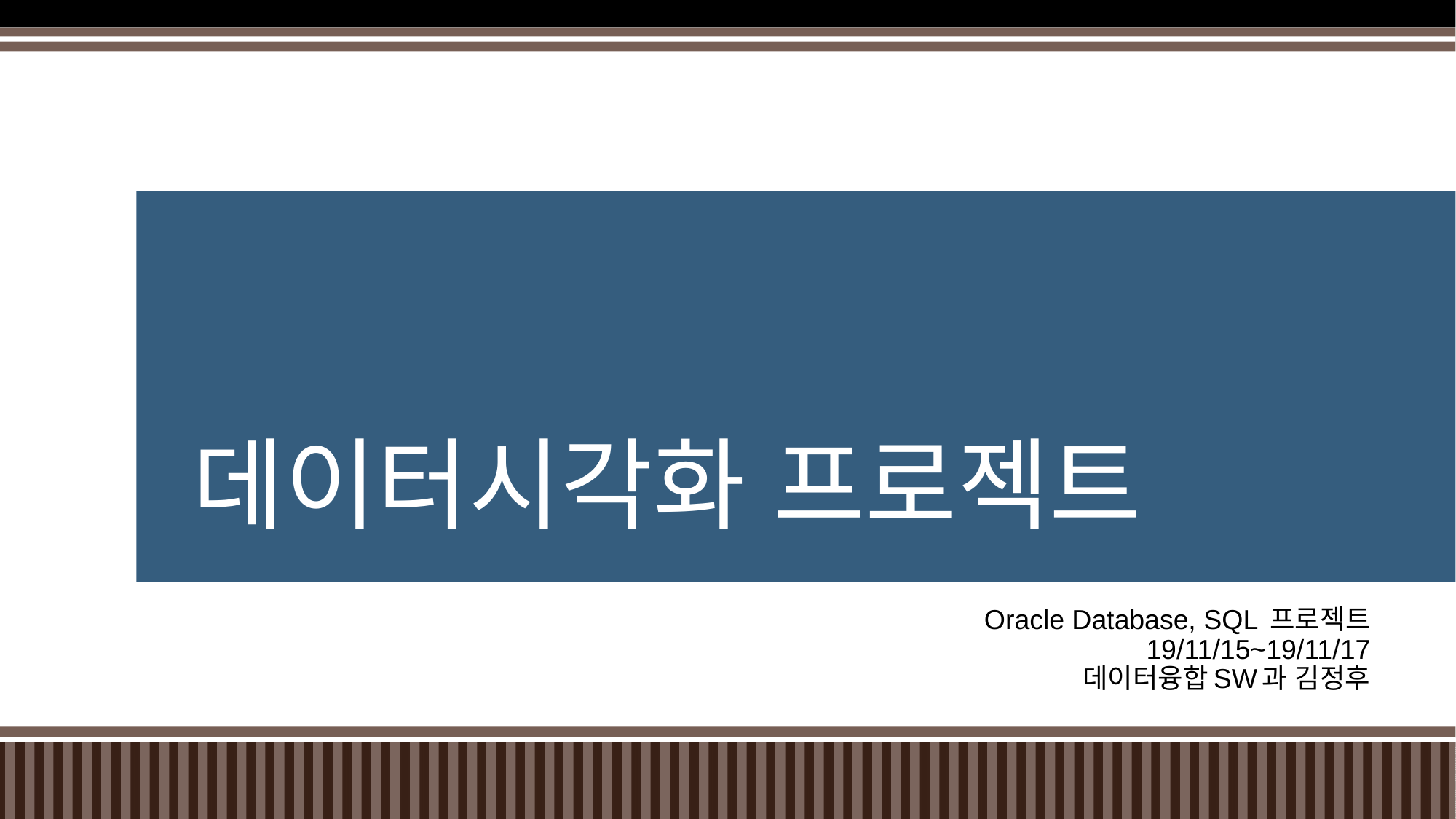

# 데이터시각화 프로젝트
Oracle Database, SQL 프로젝트
19/11/15~19/11/17
데이터융합SW과 김정후